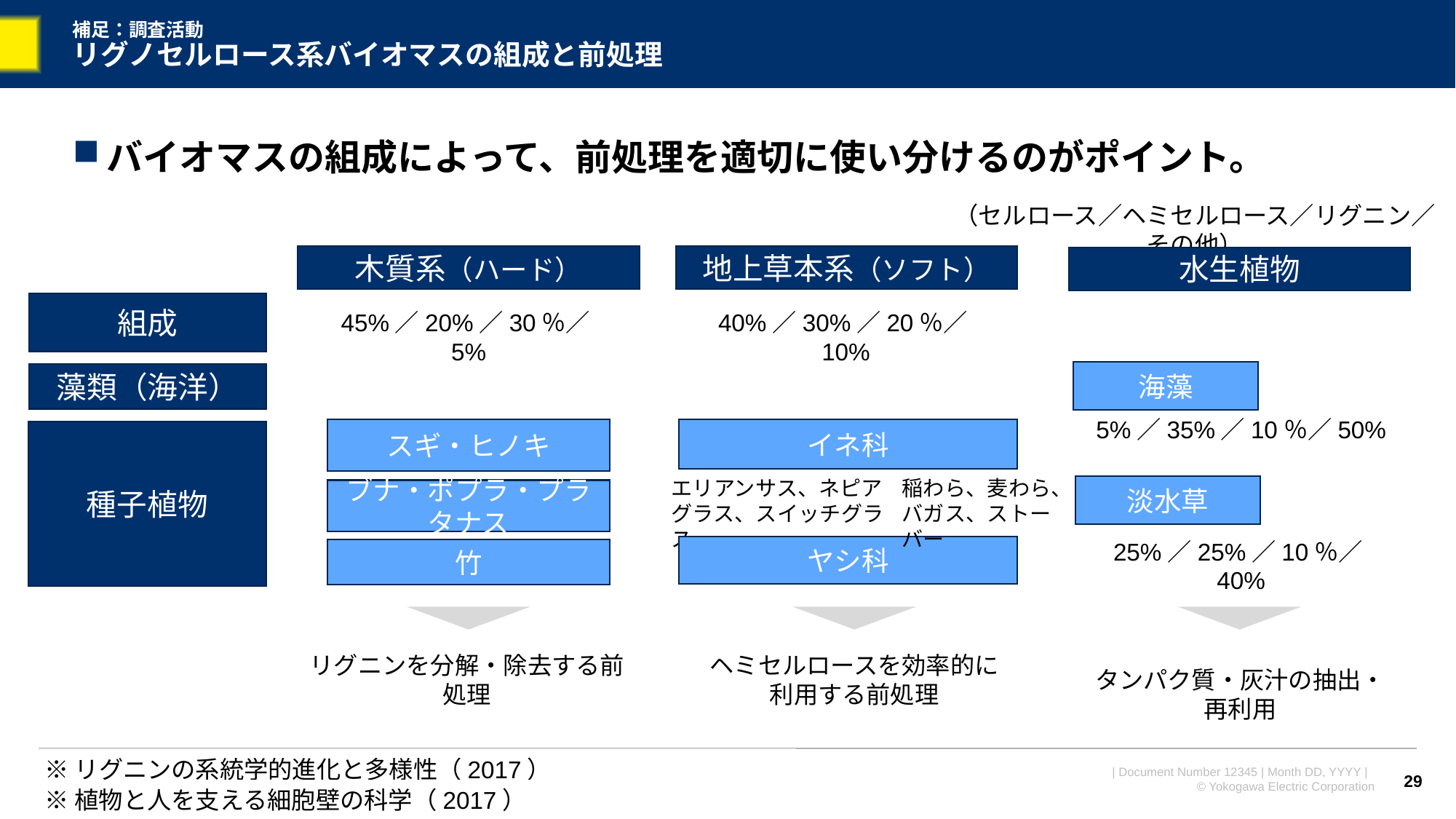

# 補足：調査活動 リグノセルロース系バイオマスの組成と前処理
バイオマスの組成によって、前処理を適切に使い分けるのがポイント。
（セルロース／ヘミセルロース／リグニン／その他）
木質系（ハード）
地上草本系（ソフト）
水生植物
組成
45%／20%／30％／5%
40%／30%／20％／10%
海藻
藻類（海洋）
5%／35%／10％／50%
スギ・ヒノキ
イネ科
種子植物
エリアンサス、ネピアグラス、スイッチグラス
稲わら、麦わら、バガス、ストーバー
淡水草
ブナ・ポプラ・プラタナス
25%／25%／10％／40%
ヤシ科
竹

リグニンを分解・除去する前処理
ヘミセルロースを効率的に利用する前処理
タンパク質・灰汁の抽出・再利用
※リグニンの系統学的進化と多様性（2017）
29
※植物と人を支える細胞壁の科学（2017）